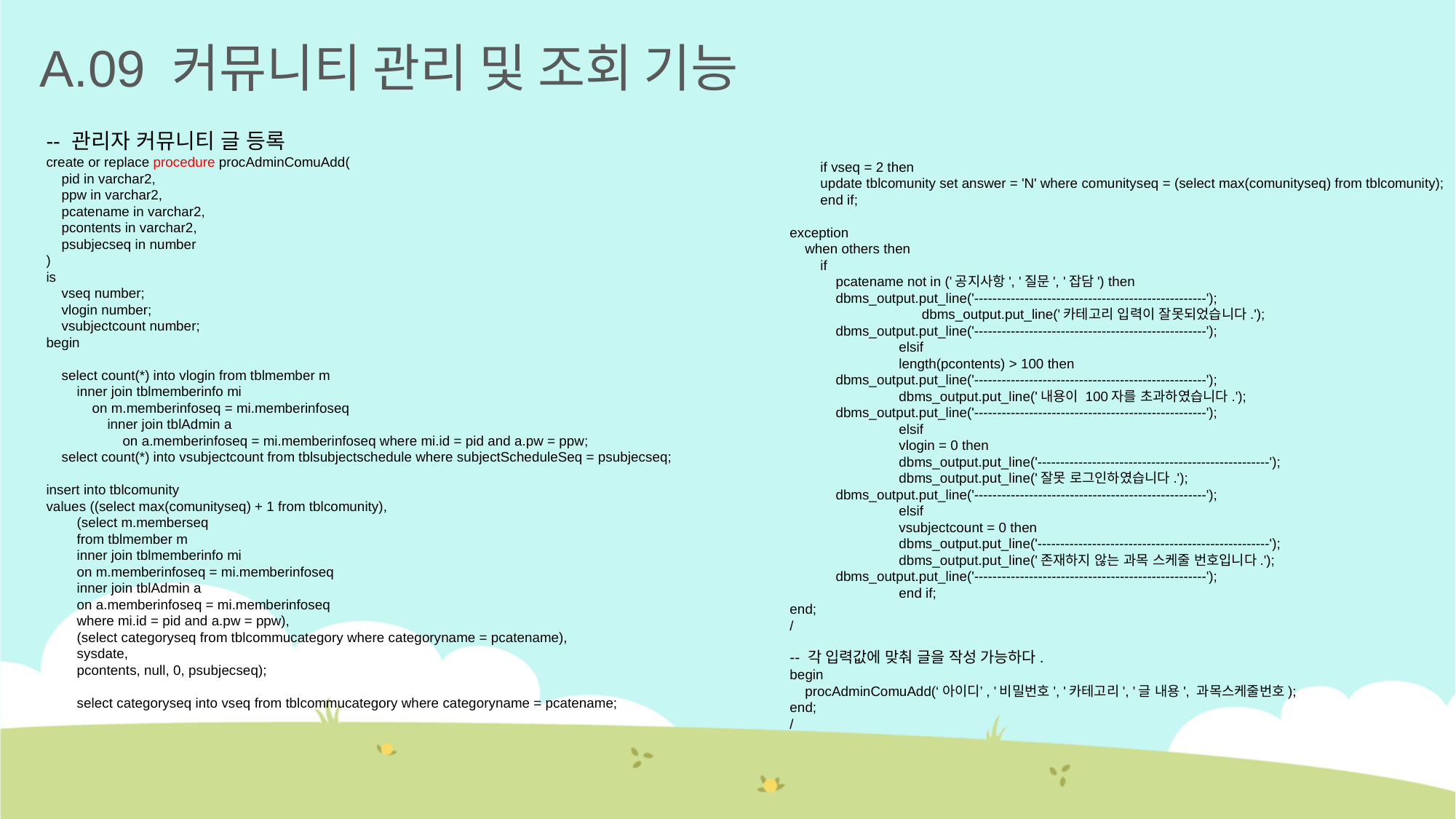

A.09 커뮤니티 관리 및 조회 기능
-- 관리자 커뮤니티 글 등록
create or replace procedure procAdminComuAdd(
    pid in varchar2,
    ppw in varchar2,
    pcatename in varchar2,
    pcontents in varchar2,
    psubjecseq in number
)
is
    vseq number;
    vlogin number;
    vsubjectcount number;
begin

    select count(*) into vlogin from tblmember m
        inner join tblmemberinfo mi
            on m.memberinfoseq = mi.memberinfoseq
                inner join tblAdmin a
                    on a.memberinfoseq = mi.memberinfoseq where mi.id = pid and a.pw = ppw;
    select count(*) into vsubjectcount from tblsubjectschedule where subjectScheduleSeq = psubjecseq;

insert into tblcomunity
values ((select max(comunityseq) + 1 from tblcomunity),
        (select m.memberseq
        from tblmember m
        inner join tblmemberinfo mi
        on m.memberinfoseq = mi.memberinfoseq
        inner join tblAdmin a
        on a.memberinfoseq = mi.memberinfoseq
        where mi.id = pid and a.pw = ppw),
        (select categoryseq from tblcommucategory where categoryname = pcatename),
        sysdate,
        pcontents, null, 0, psubjecseq);

        select categoryseq into vseq from tblcommucategory where categoryname = pcatename;

        if vseq = 2 then
        update tblcomunity set answer = 'N' where comunityseq = (select max(comunityseq) from tblcomunity);
        end if;

exception
    when others then
        if
            pcatename not in ('공지사항', '질문', '잡담') then
            dbms_output.put_line('---------------------------------------------------');
  	      dbms_output.put_line('카테고리 입력이 잘못되었습니다.');
            dbms_output.put_line('---------------------------------------------------');
    	elsif
        	length(pcontents) > 100 then
            dbms_output.put_line('---------------------------------------------------');
        	dbms_output.put_line('내용이 100자를 초과하였습니다.');
            dbms_output.put_line('---------------------------------------------------');
    	elsif
        	vlogin = 0 then
        	dbms_output.put_line('---------------------------------------------------');
        	dbms_output.put_line('잘못 로그인하였습니다.');
            dbms_output.put_line('---------------------------------------------------');
    	elsif
        	vsubjectcount = 0 then
        	dbms_output.put_line('---------------------------------------------------');
        	dbms_output.put_line('존재하지 않는 과목 스케줄 번호입니다.');
            dbms_output.put_line('---------------------------------------------------');
    	end if;
end;
/

-- 각 입력값에 맞춰 글을 작성 가능하다.
begin
    procAdminComuAdd(‘아이디’, '비밀번호', '카테고리', '글 내용', 과목스케줄번호);
end;
/